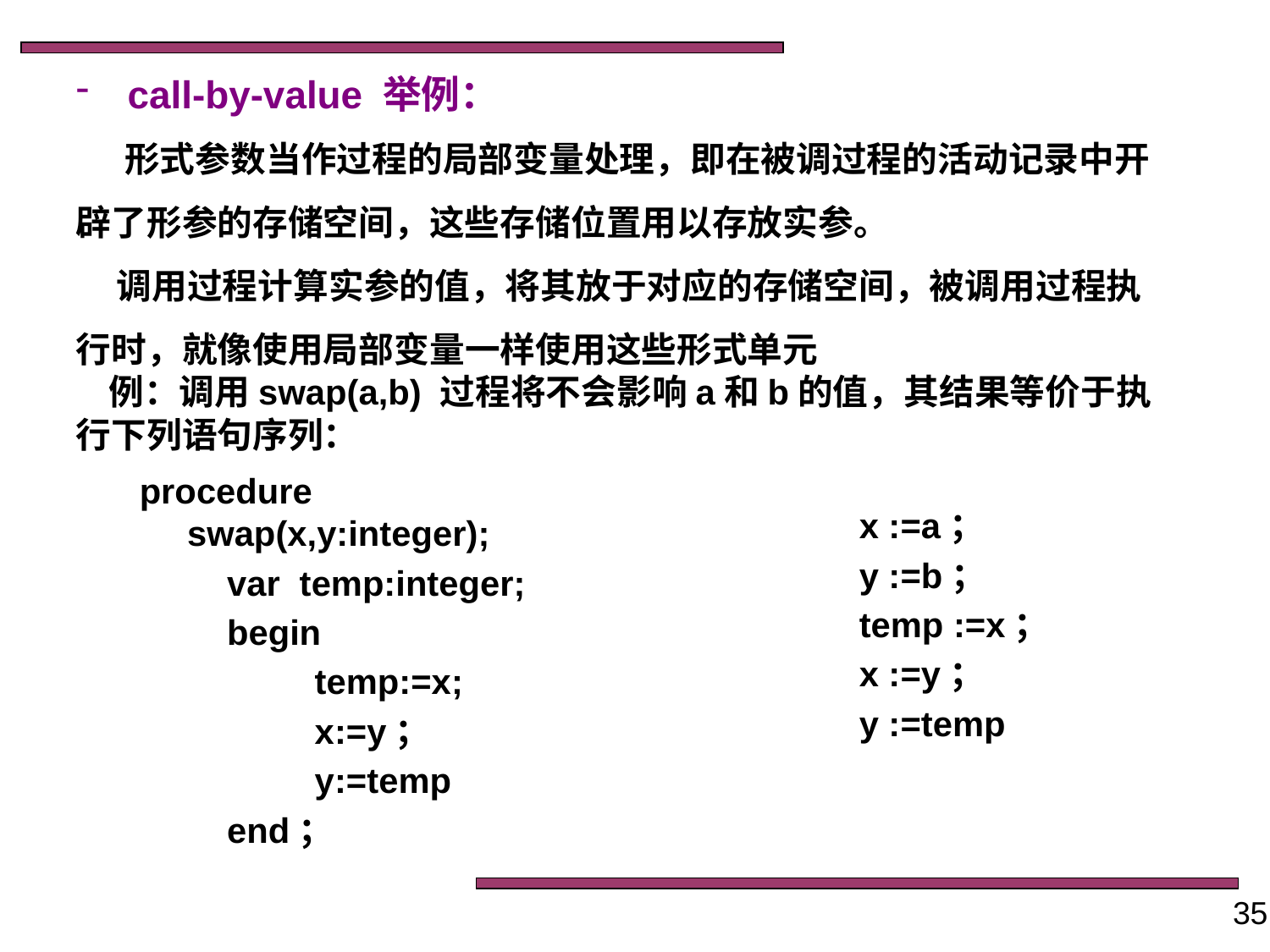

call-by-value 举例：
     形式参数当作过程的局部变量处理，即在被调过程的活动记录中开辟了形参的存储空间，这些存储位置用以存放实参。
    调用过程计算实参的值，将其放于对应的存储空间，被调用过程执行时，就像使用局部变量一样使用这些形式单元
   例：调用swap(a,b) 过程将不会影响a和b的值，其结果等价于执行下列语句序列：
procedure  swap(x,y:integer);
         var  temp:integer;
         begin
                  temp:=x;
                  x:=y；
                  y:=temp
         end；
x :=a；
y :=b；
temp :=x；
x :=y；
y :=temp
35